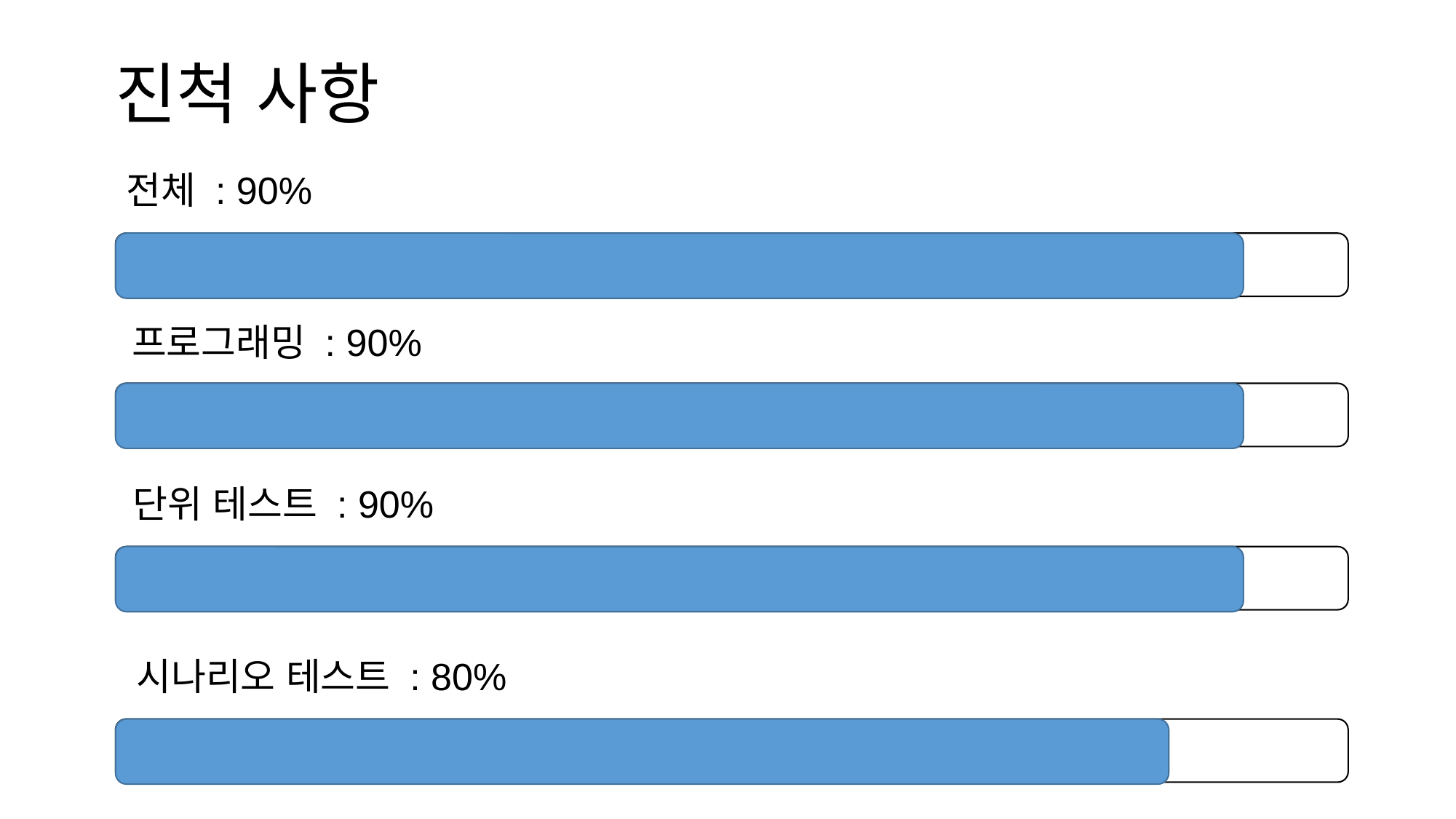

# 진척 사항
전체 : 90%

프로그래밍 : 90%

단위 테스트 : 90%

시나리오 테스트 : 80%